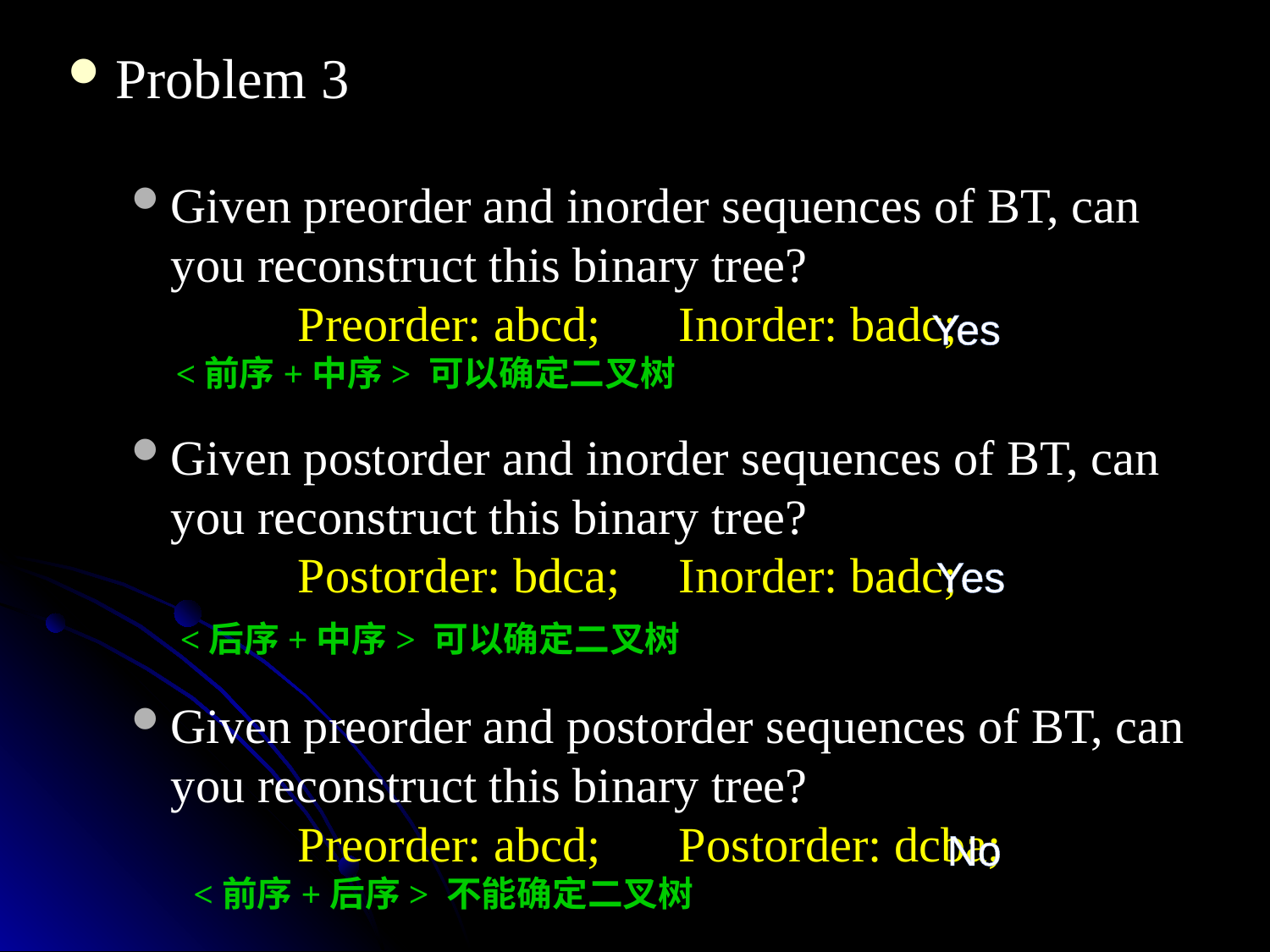

Problem 3
Given preorder and inorder sequences of BT, can you reconstruct this binary tree?
		Preorder: abcd;	Inorder: badc;
     <前序+中序> 可以确定二叉树
Given postorder and inorder sequences of BT, can you reconstruct this binary tree?
		Postorder: bdca;	Inorder: badc;
    <后序+中序> 可以确定二叉树
Given preorder and postorder sequences of BT, can you reconstruct this binary tree?
		Preorder: abcd;	Postorder: dcba;
       <前序+后序> 不能确定二叉树

Yes
Yes
No